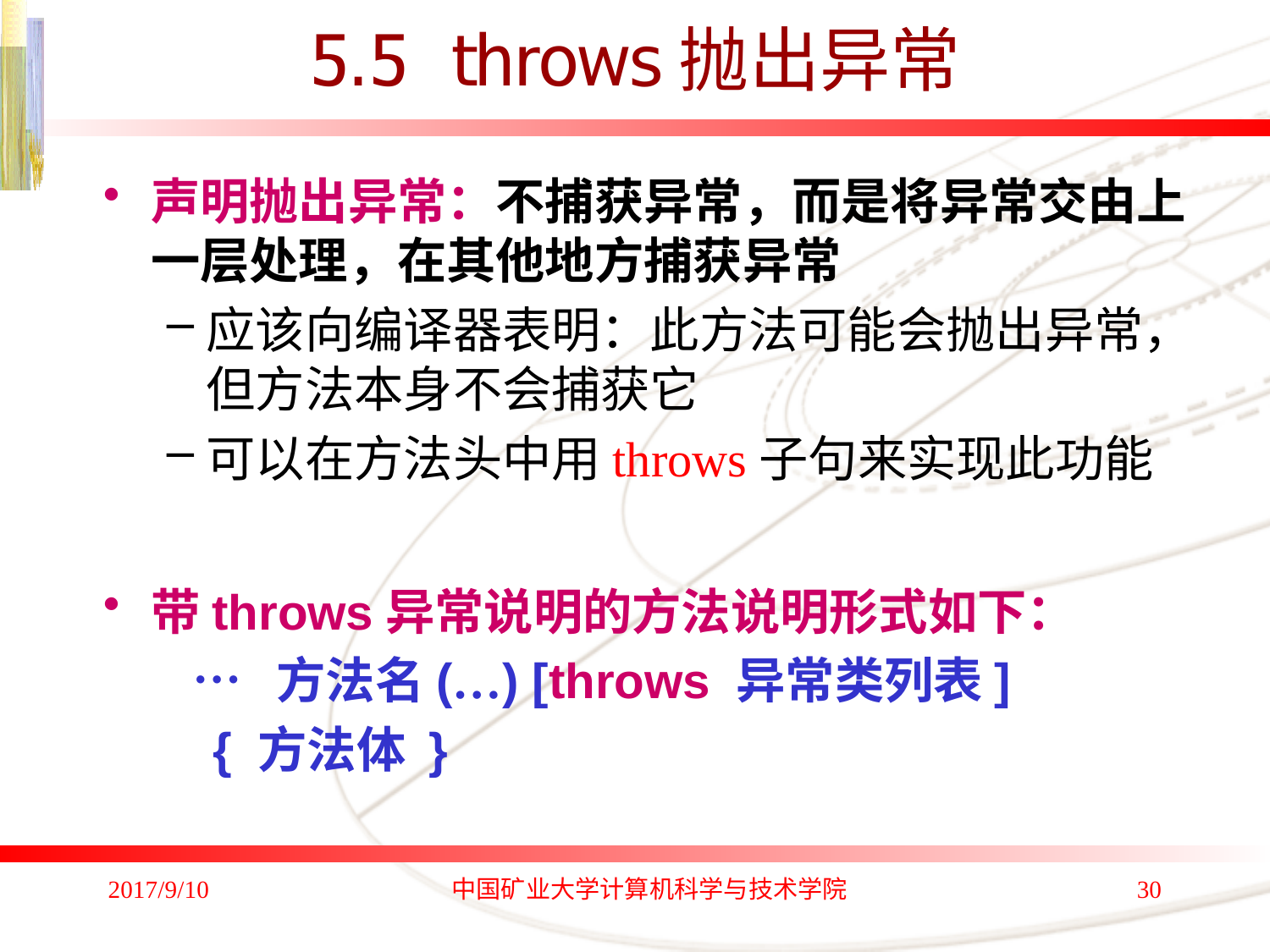

# 5.5  throws抛出异常
声明抛出异常：不捕获异常，而是将异常交由上一层处理，在其他地方捕获异常
应该向编译器表明：此方法可能会抛出异常，但方法本身不会捕获它
可以在方法头中用throws子句来实现此功能

带throws异常说明的方法说明形式如下：
        …  方法名(…) [throws 异常类列表]
        { 方法体 }

2017/9/10
中国矿业大学计算机科学与技术学院
30